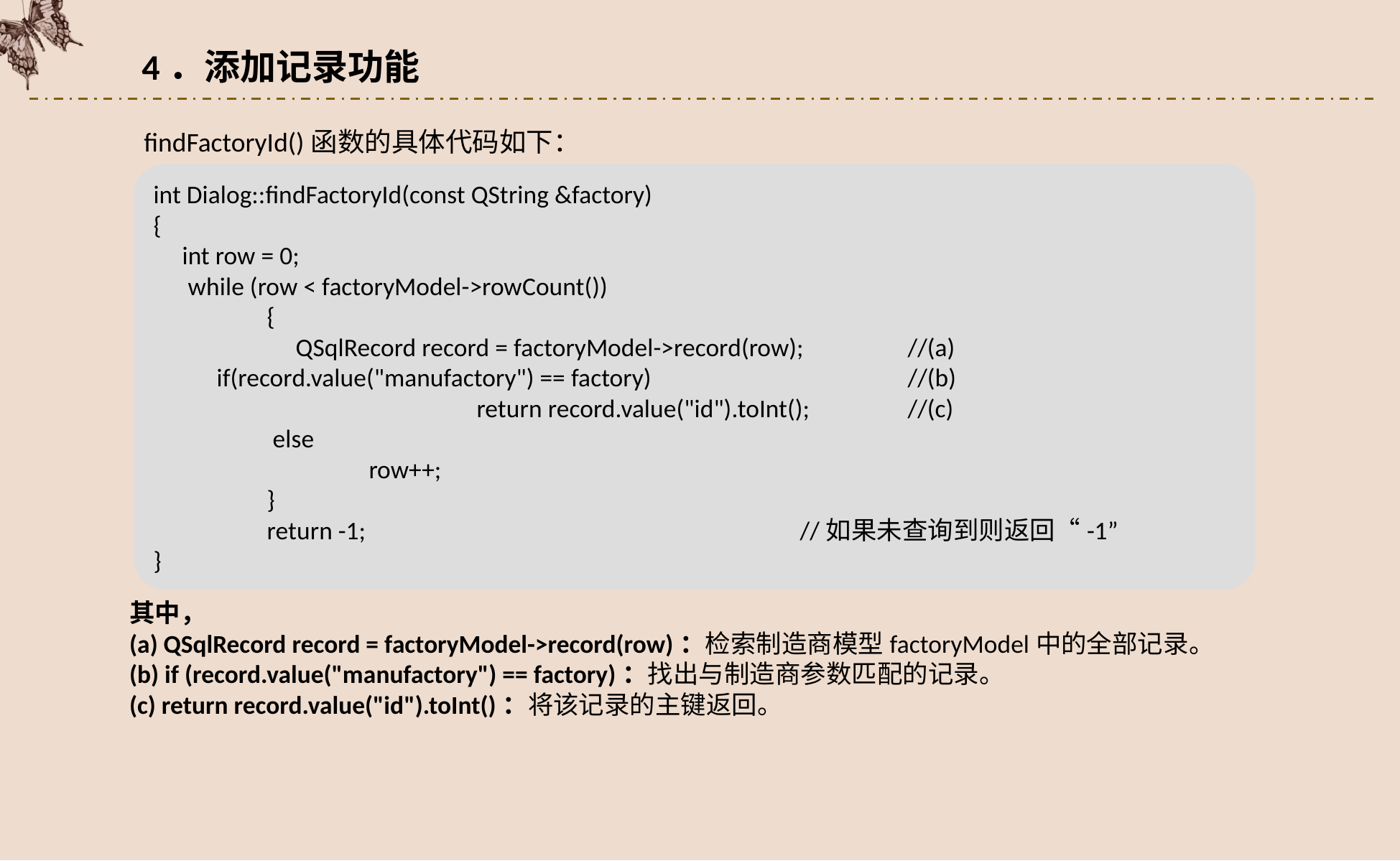

4．添加记录功能
findFactoryId()函数的具体代码如下：
int Dialog::findFactoryId(const QString &factory)
{
     int row = 0;
      while (row < factoryModel->rowCount())
	 {
	      QSqlRecord record = factoryModel->record(row);	//(a)
           if(record.value("manufactory") == factory)			//(b)
	   	  	return record.value("id").toInt();	//(c)
        	  else
      	 	row++;
    	 }
    	 return -1;					//如果未查询到则返回“-1”
}
其中，
(a) QSqlRecord record = factoryModel->record(row)：检索制造商模型factoryModel中的全部记录。
(b) if (record.value("manufactory") == factory)：找出与制造商参数匹配的记录。
(c) return record.value("id").toInt()：将该记录的主键返回。